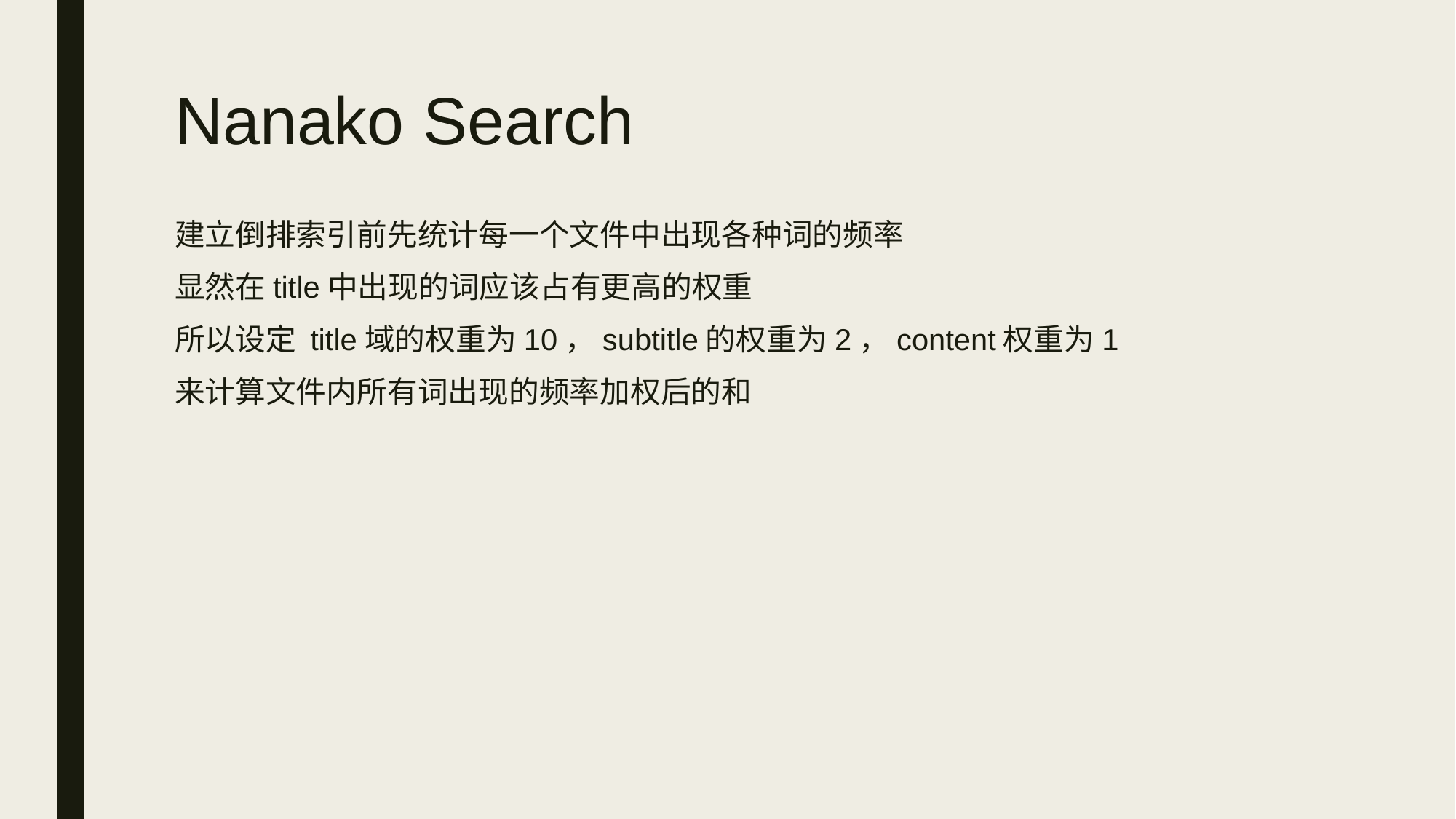

# Nanako Search
建立倒排索引前先统计每一个文件中出现各种词的频率
显然在title中出现的词应该占有更高的权重
所以设定 title域的权重为10，subtitle的权重为2，content权重为1
来计算文件内所有词出现的频率加权后的和